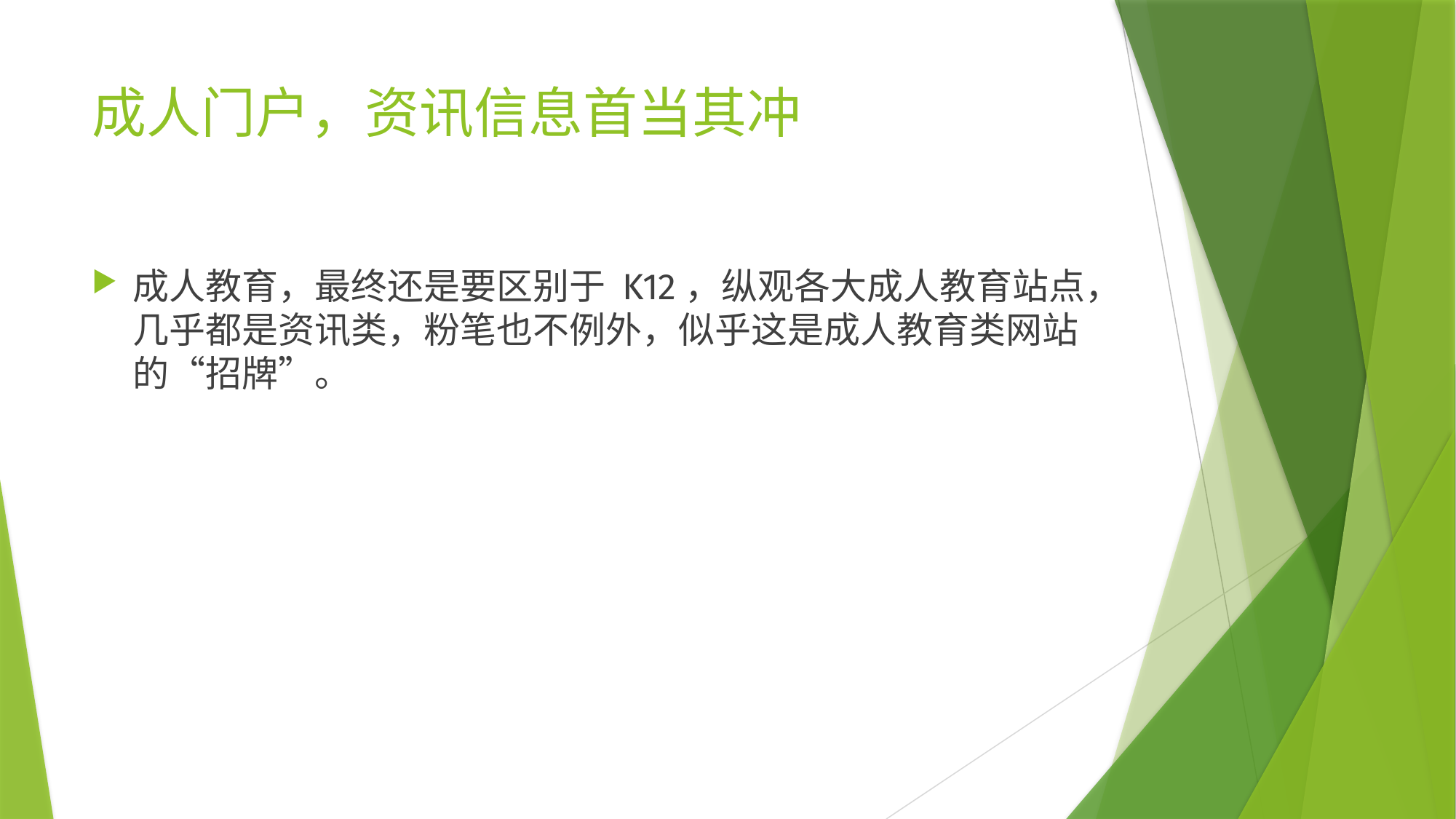

# 成人门户，资讯信息首当其冲
成人教育，最终还是要区别于 K12，纵观各大成人教育站点，几乎都是资讯类，粉笔也不例外，似乎这是成人教育类网站的“招牌”。